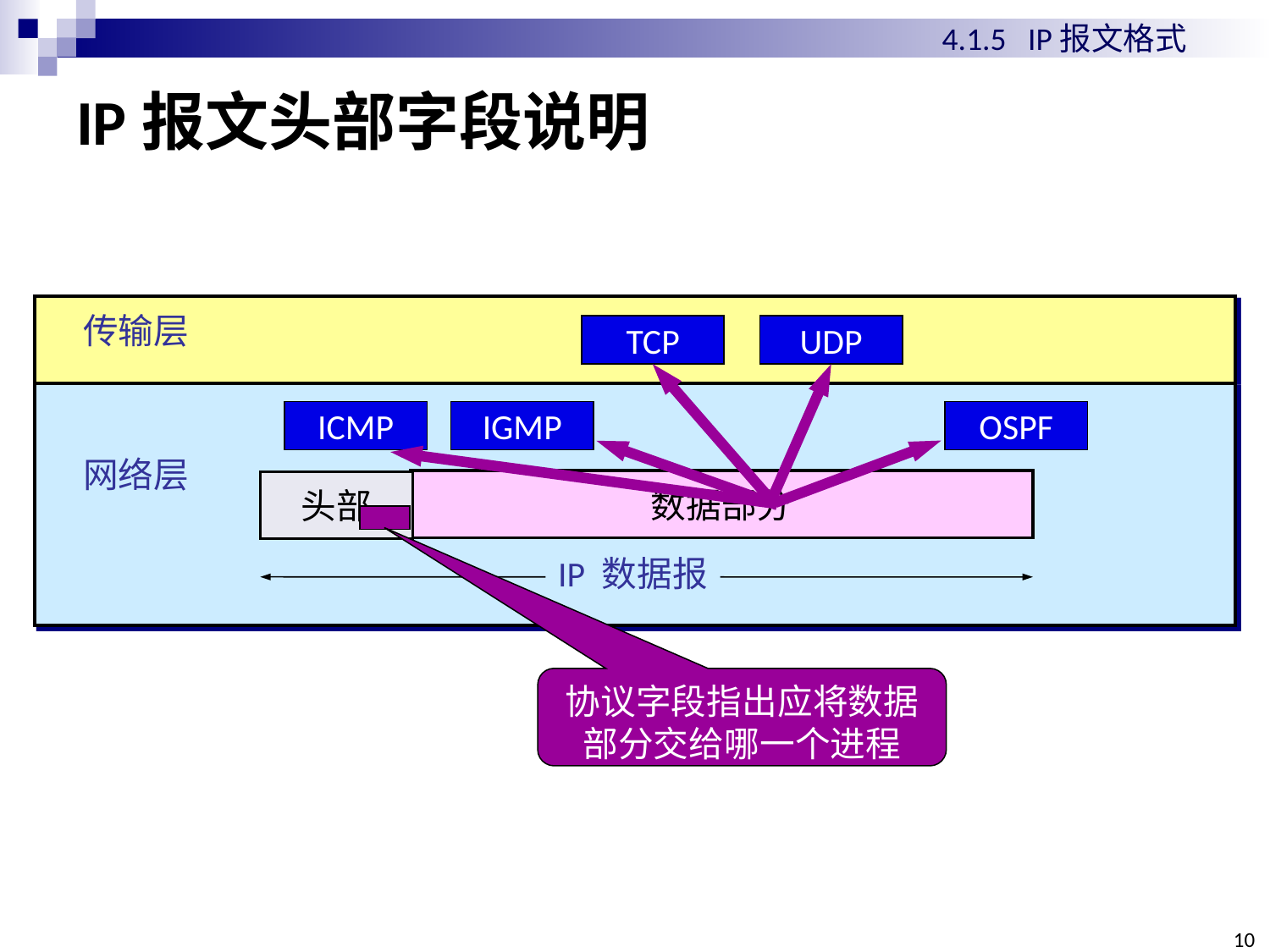

4.1.5   IP报文格式
# IP报文头部字段说明

传输层
TCP
UDP

ICMP
IGMP
OSPF

网络层

数据部分
头部

协议字段指出应将数据
部分交给哪一个进程

IP 数据报

10